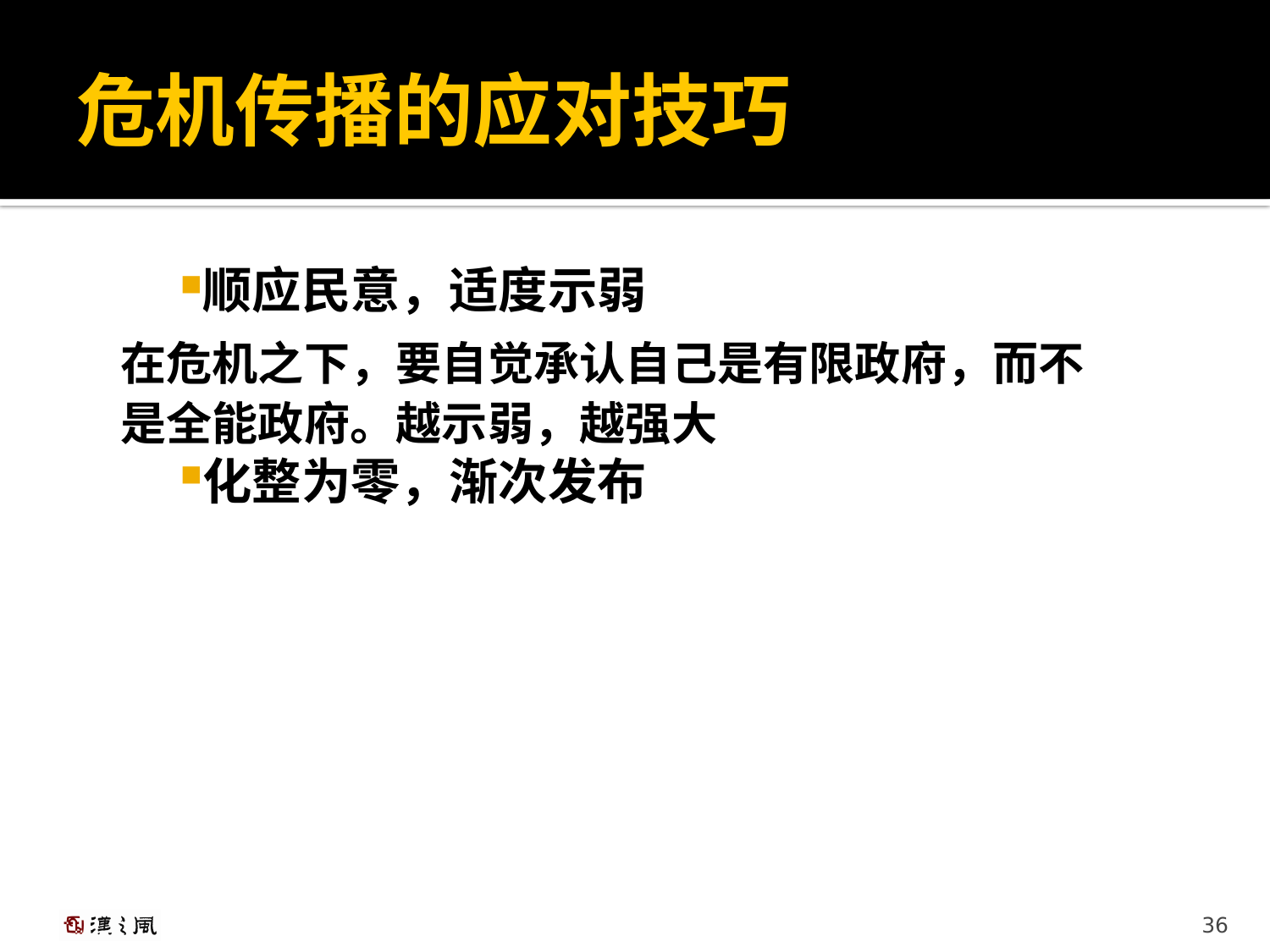

# 危机传播的应对技巧
顺应民意，适度示弱
在危机之下，要自觉承认自己是有限政府，而不
是全能政府。越示弱，越强大
化整为零，渐次发布
36